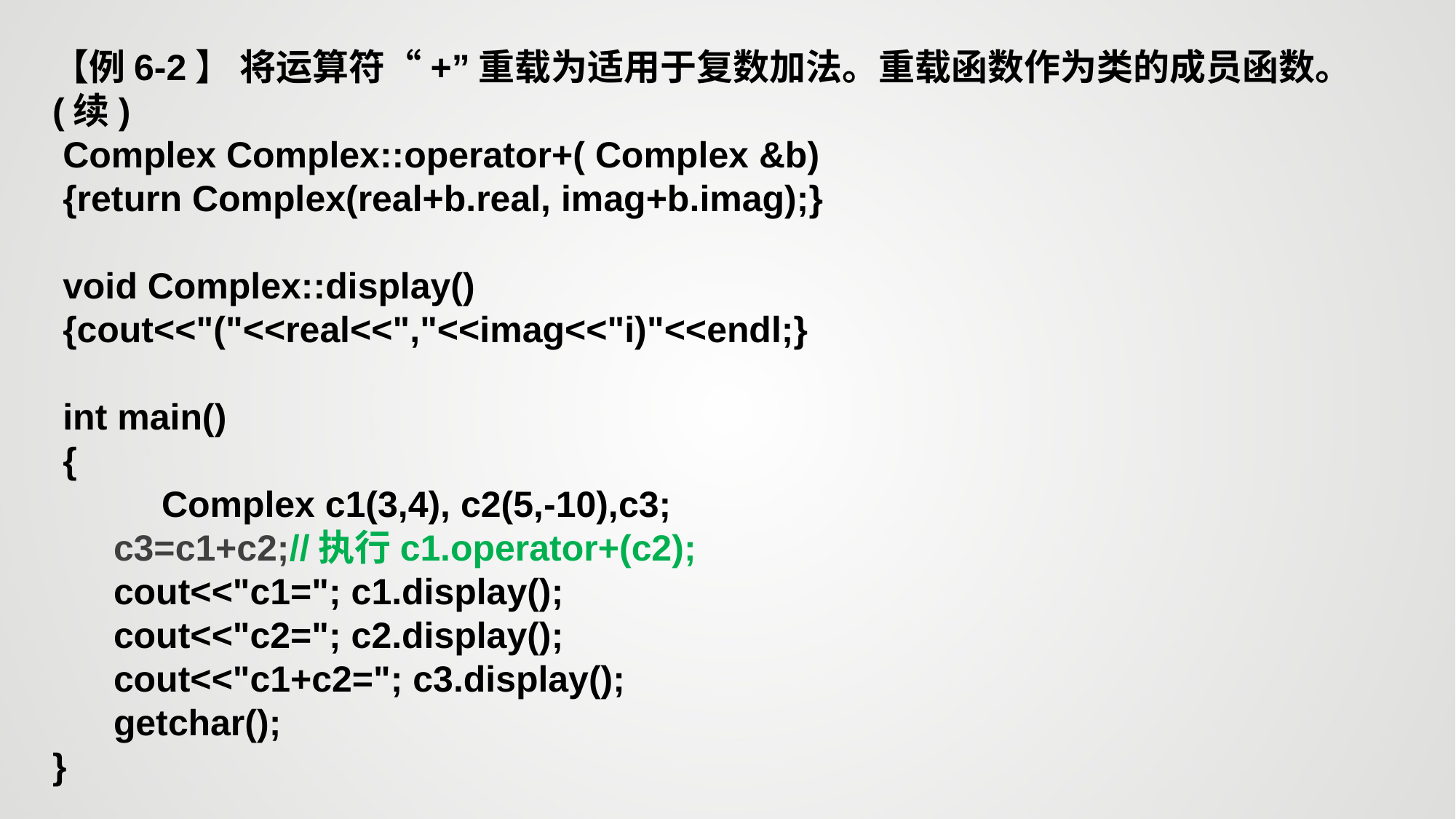

【例6-2】 将运算符“+”重载为适用于复数加法。重载函数作为类的成员函数。(续)
 Complex Complex::operator+( Complex &b)
 {return Complex(real+b.real, imag+b.imag);}

 void Complex::display()
 {cout<<"("<<real<<","<<imag<<"i)"<<endl;}

 int main()
 {
	Complex c1(3,4), c2(5,-10),c3;
      c3=c1+c2;//执行c1.operator+(c2);
      cout<<"c1="; c1.display();
      cout<<"c2="; c2.display();
      cout<<"c1+c2="; c3.display();
      getchar();
}